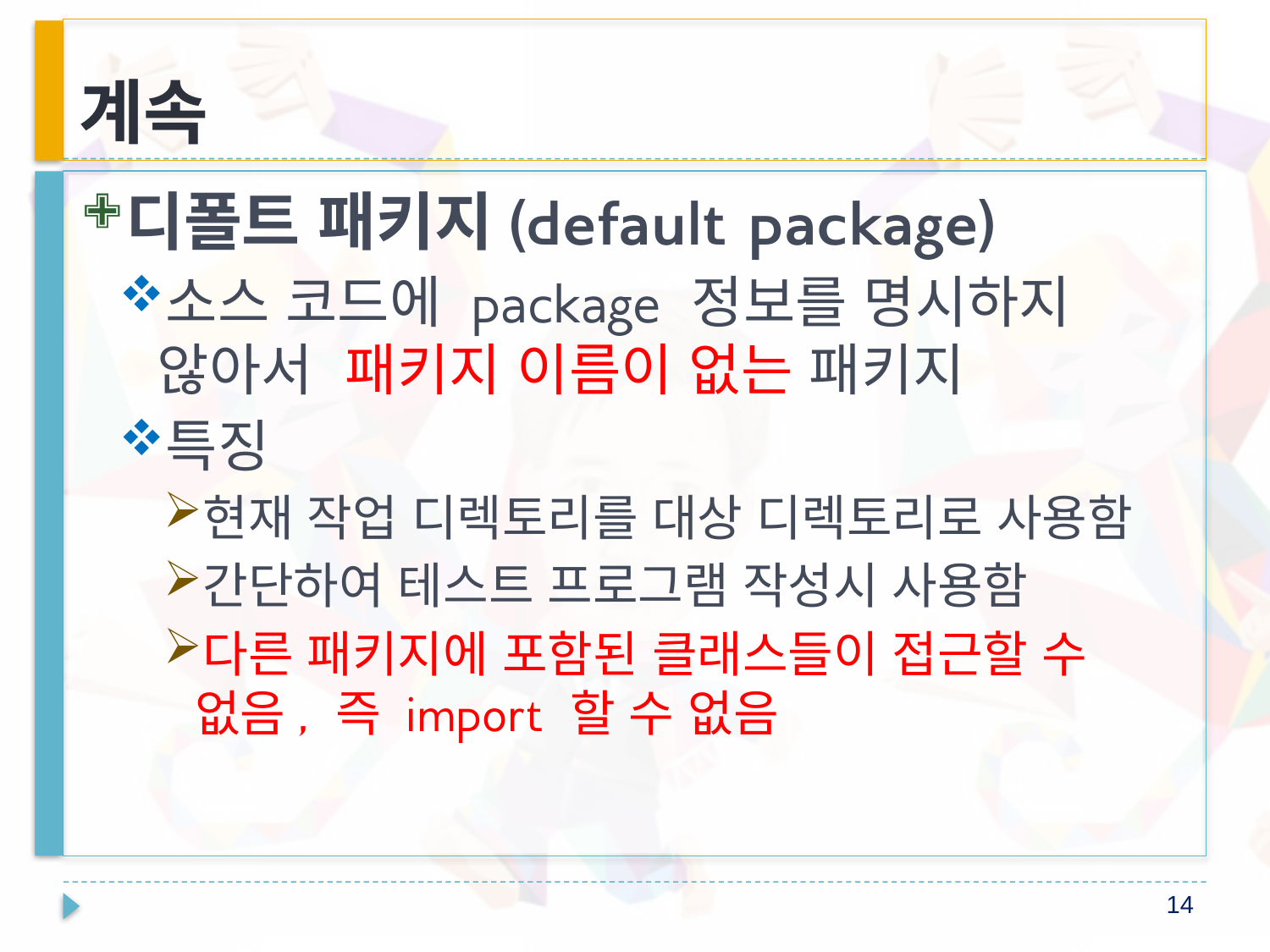

# 계속
디폴트 패키지(default package)
소스 코드에 package 정보를 명시하지 않아서  패키지 이름이 없는 패키지
특징
현재 작업 디렉토리를 대상 디렉토리로 사용함
간단하여 테스트 프로그램 작성시 사용함
다른 패키지에 포함된 클래스들이 접근할 수 없음, 즉 import 할 수 없음
14